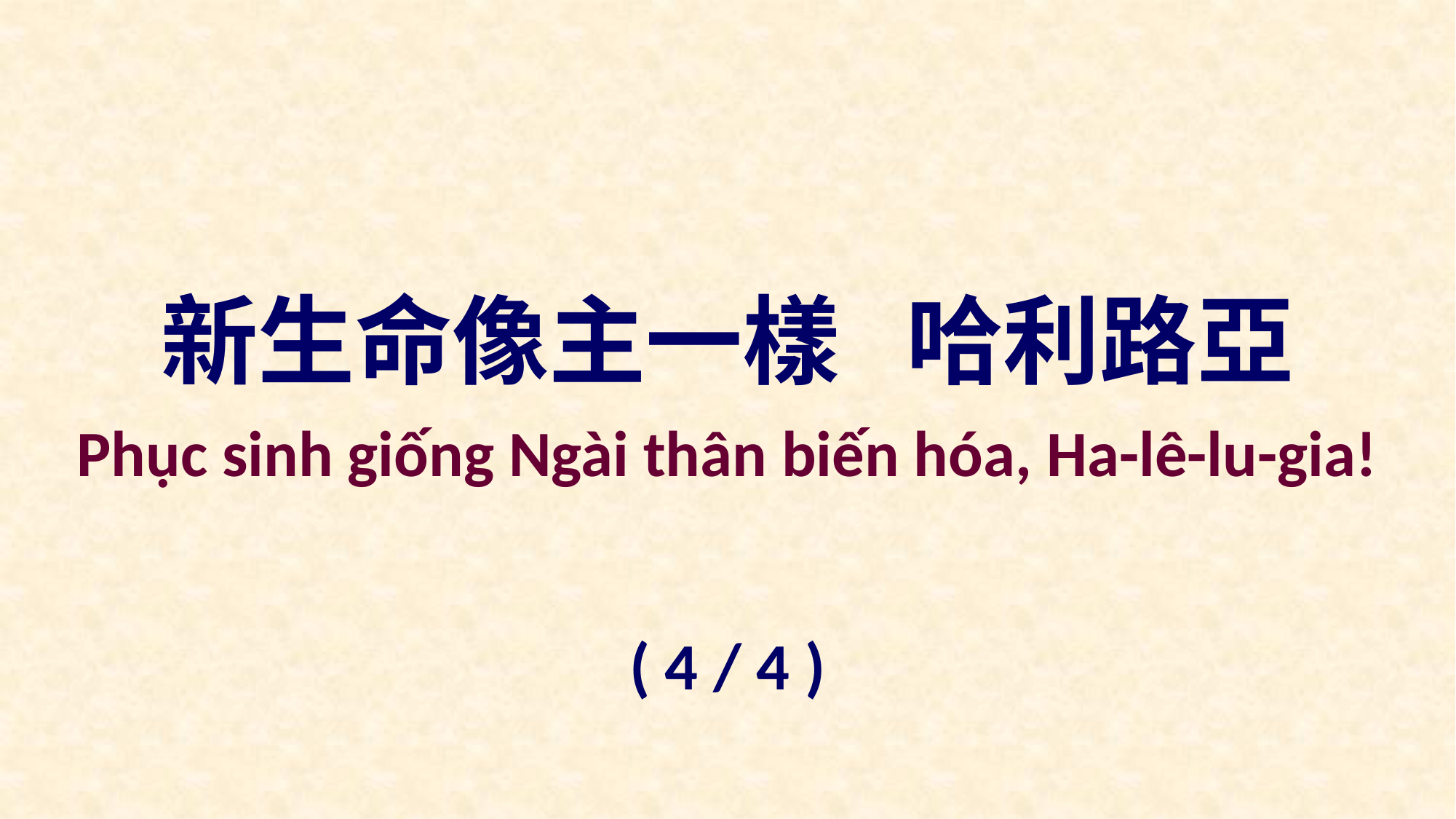

新生命像主一樣   哈利路亞
Phục sinh giống Ngài thân biến hóa, Ha-lê-lu-gia!
( 4 / 4 )